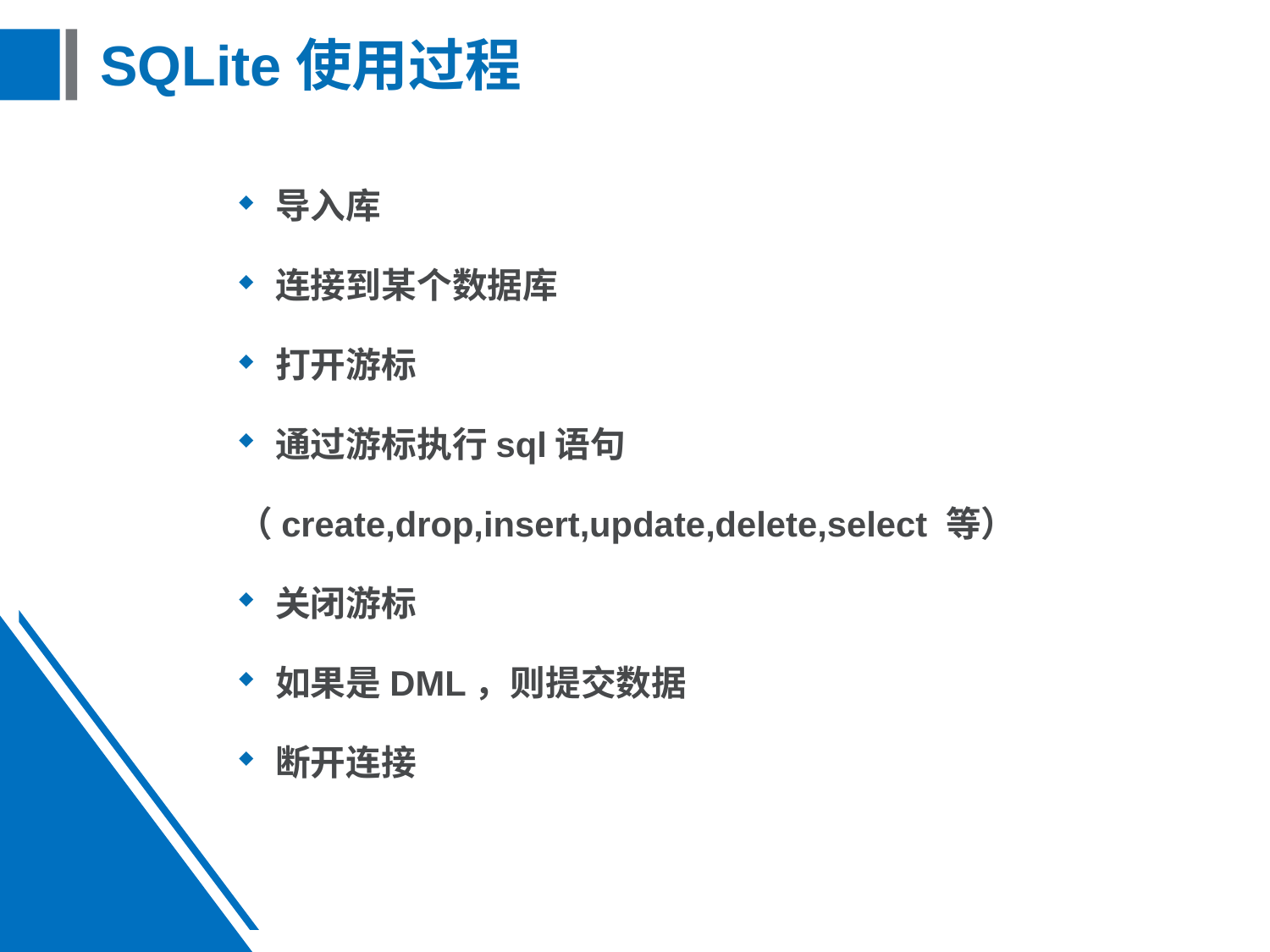

# SQLite使用过程
导入库
连接到某个数据库
打开游标
通过游标执行sql语句
（create,drop,insert,update,delete,select 等）
关闭游标
如果是DML，则提交数据
断开连接